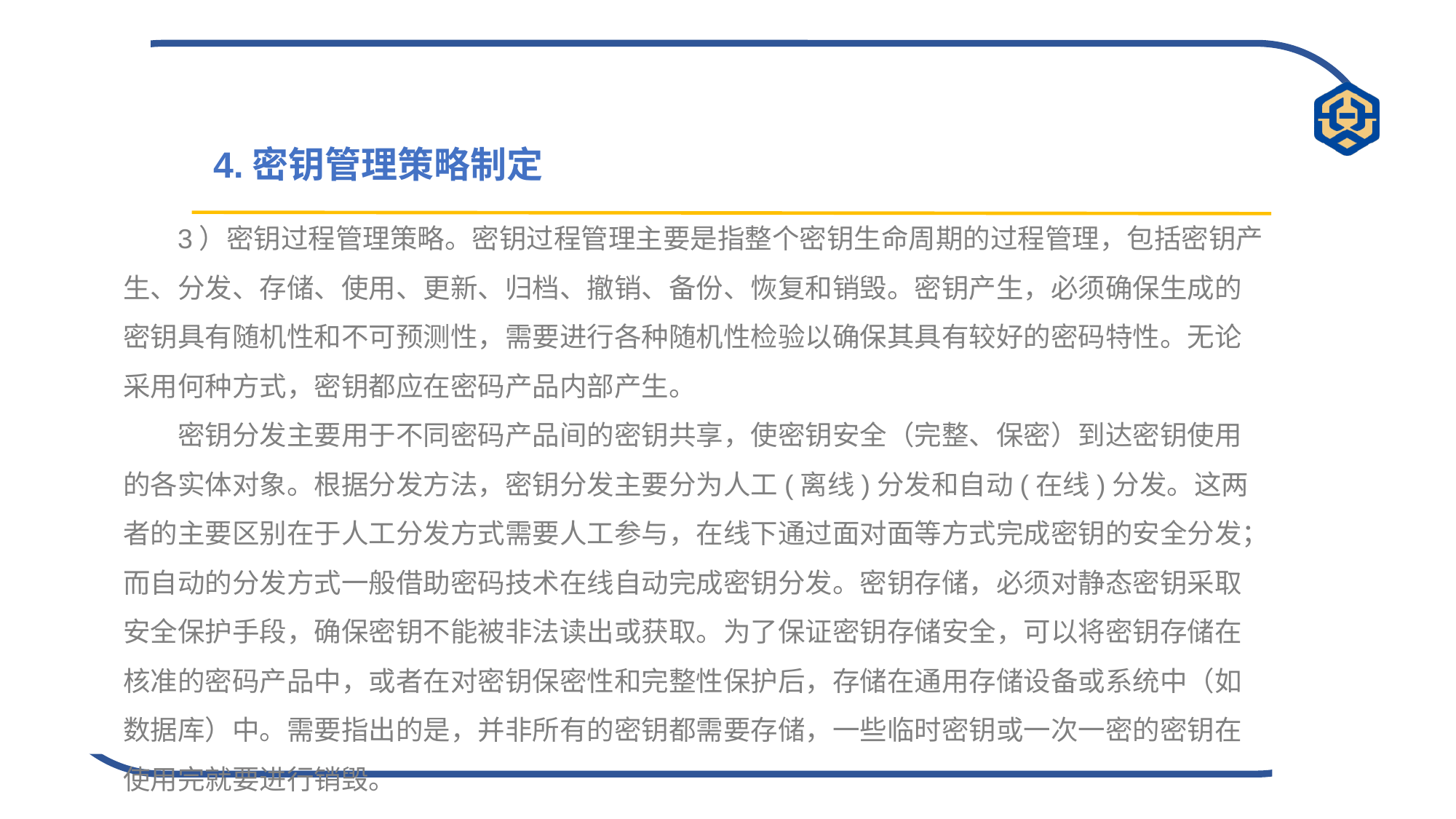

4.密钥管理策略制定
3）密钥过程管理策略。密钥过程管理主要是指整个密钥生命周期的过程管理，包括密钥产生、分发、存储、使用、更新、归档、撤销、备份、恢复和销毁。密钥产生，必须确保生成的密钥具有随机性和不可预测性，需要进行各种随机性检验以确保其具有较好的密码特性。无论采用何种方式，密钥都应在密码产品内部产生。
密钥分发主要用于不同密码产品间的密钥共享，使密钥安全（完整、保密）到达密钥使用的各实体对象。根据分发方法，密钥分发主要分为人工(离线)分发和自动(在线)分发。这两者的主要区别在于人工分发方式需要人工参与，在线下通过面对面等方式完成密钥的安全分发；而自动的分发方式一般借助密码技术在线自动完成密钥分发。密钥存储，必须对静态密钥采取安全保护手段，确保密钥不能被非法读出或获取。为了保证密钥存储安全，可以将密钥存储在核准的密码产品中，或者在对密钥保密性和完整性保护后，存储在通用存储设备或系统中（如数据库）中。需要指出的是，并非所有的密钥都需要存储，一些临时密钥或一次一密的密钥在使用完就要进行销毁。